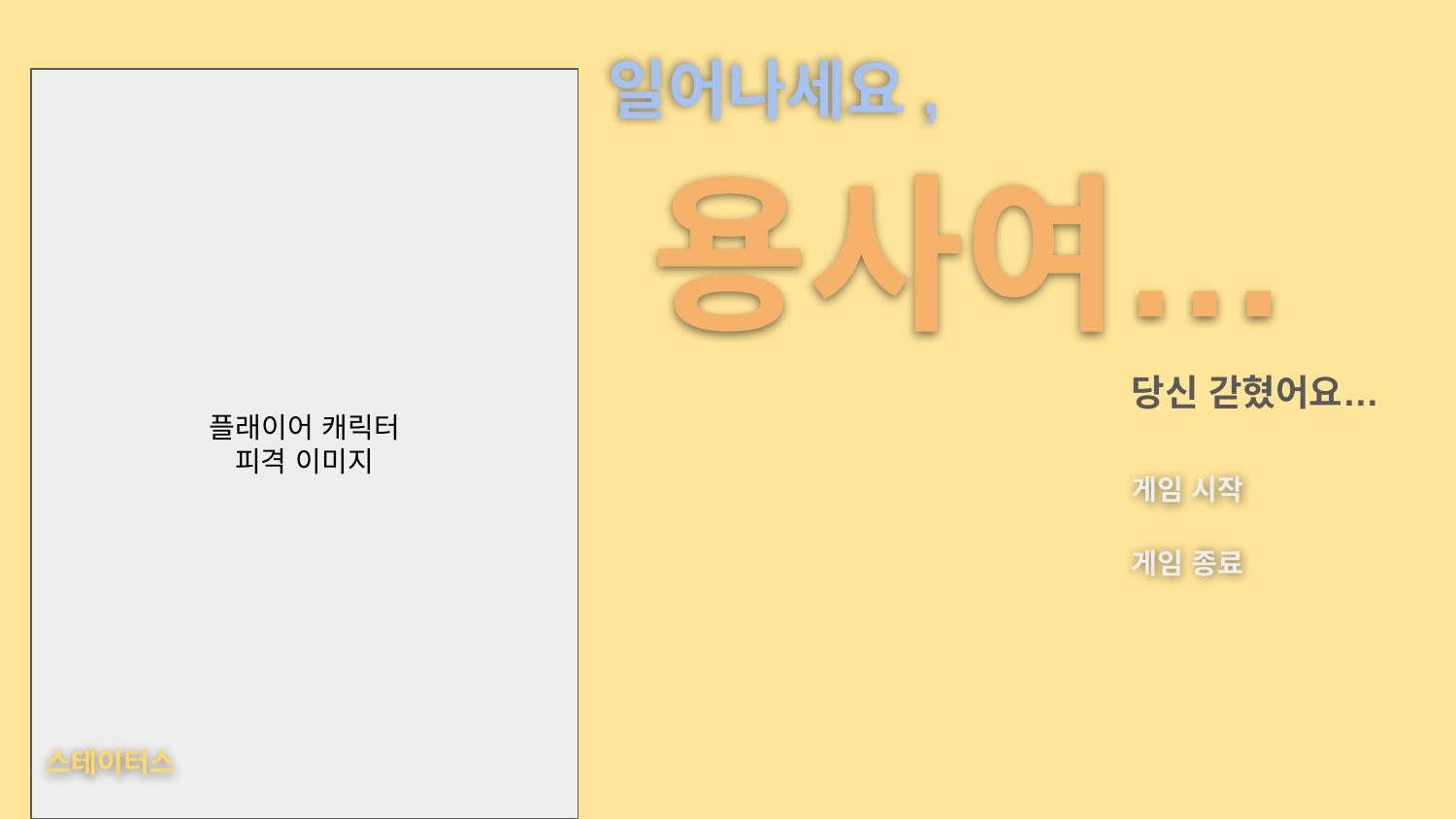

일어나세요,
플래이어 캐릭터
피격 이미지
용사여…
당신 갇혔어요…
게임 시작
게임 종료
스테이터스